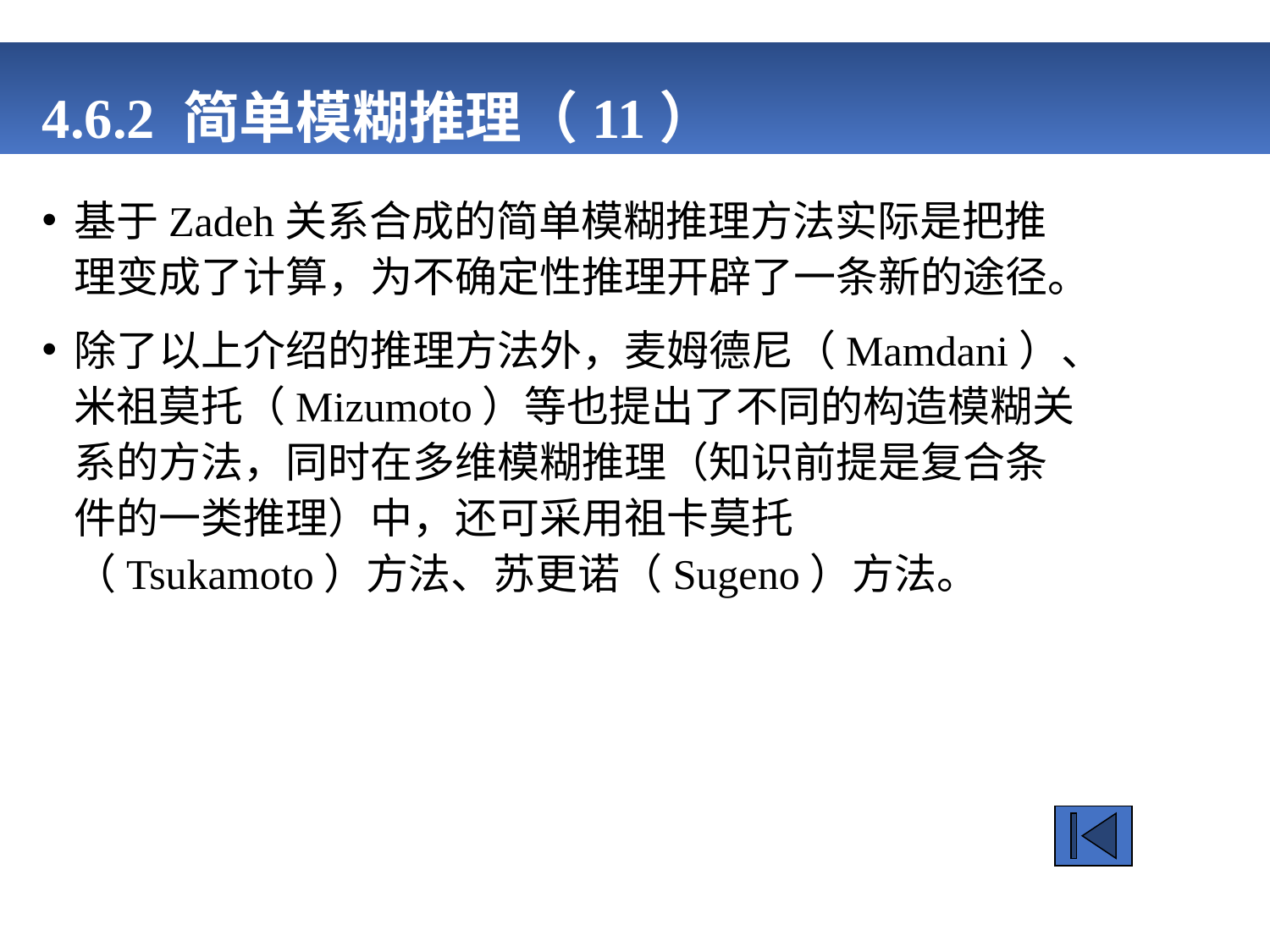

# 4.6.2 简单模糊推理（11）
基于Zadeh关系合成的简单模糊推理方法实际是把推理变成了计算，为不确定性推理开辟了一条新的途径。
除了以上介绍的推理方法外，麦姆德尼（Mamdani）、米祖莫托（Mizumoto）等也提出了不同的构造模糊关系的方法，同时在多维模糊推理（知识前提是复合条件的一类推理）中，还可采用祖卡莫托（Tsukamoto）方法、苏更诺（Sugeno）方法。